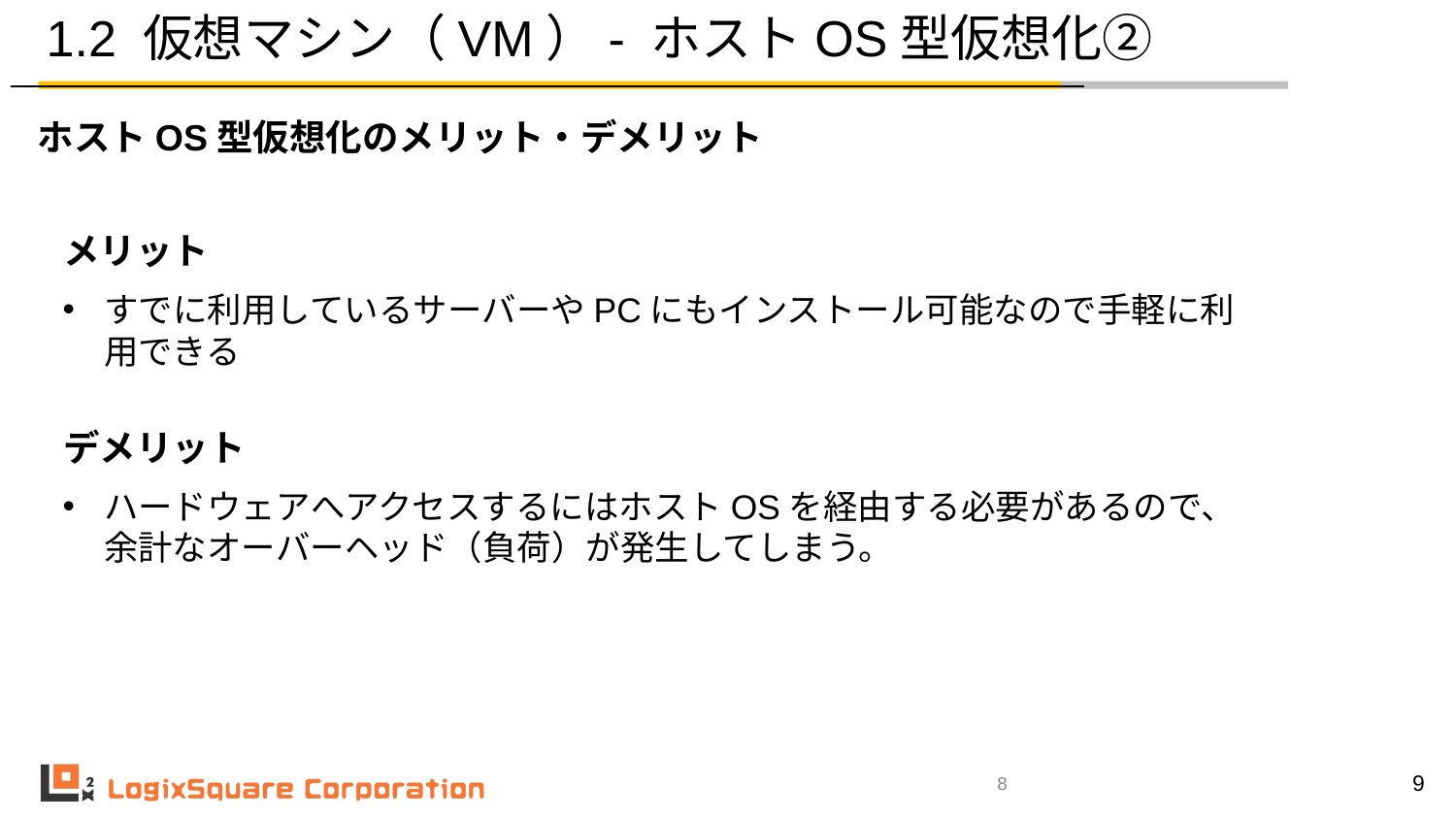

# 1.2 仮想マシン（VM）- ホストOS型仮想化②

ホストOS型仮想化のメリット・デメリット
メリット
すでに利用しているサーバーやPCにもインストール可能なので手軽に利用できる
デメリット
ハードウェアへアクセスするにはホストOSを経由する必要があるので、余計なオーバーヘッド（負荷）が発生してしまう。
9
8